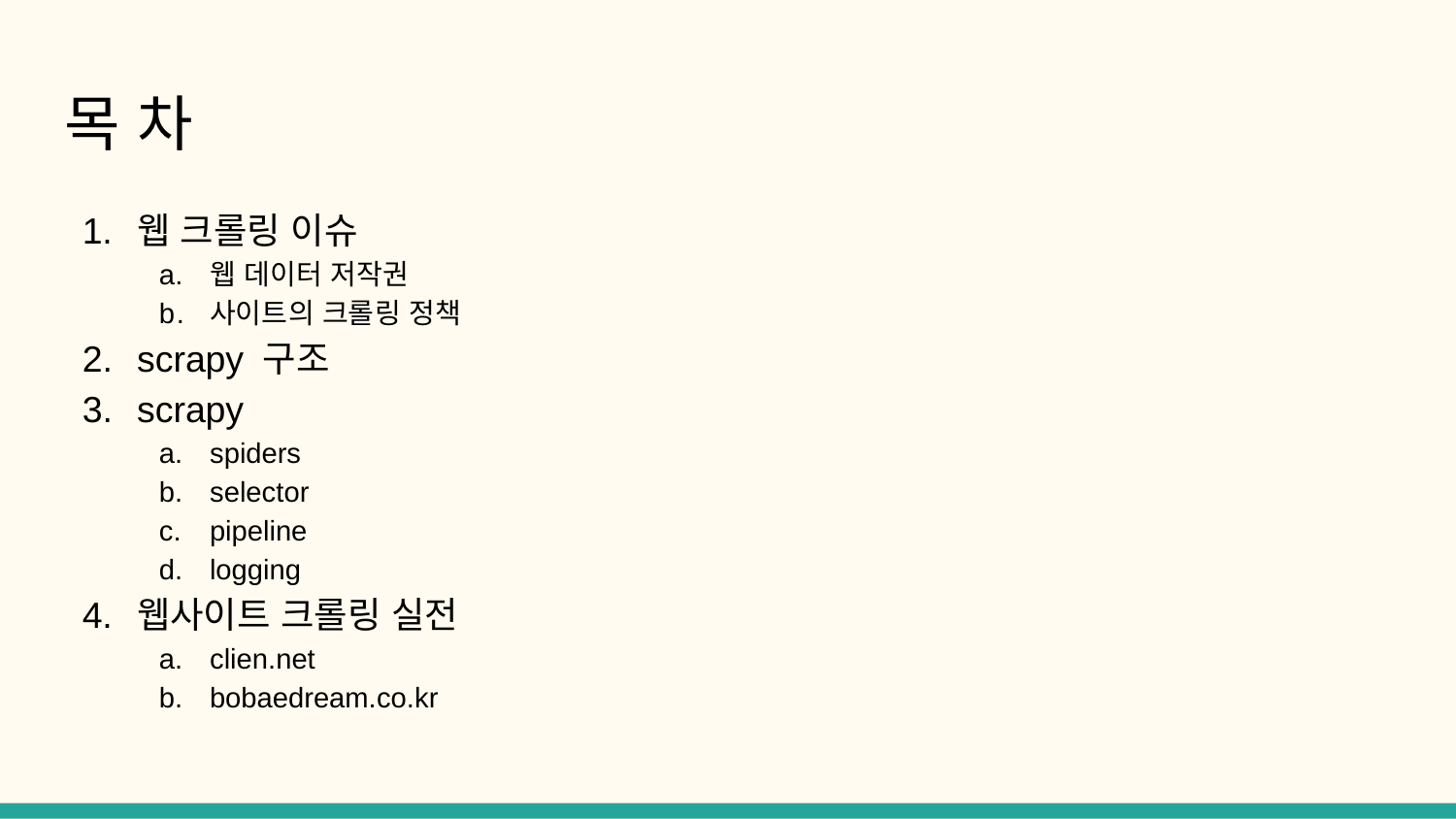

# 목 차
웹 크롤링 이슈
웹 데이터 저작권
사이트의 크롤링 정책
scrapy 구조
scrapy
spiders
selector
pipeline
logging
웹사이트 크롤링 실전
clien.net
bobaedream.co.kr